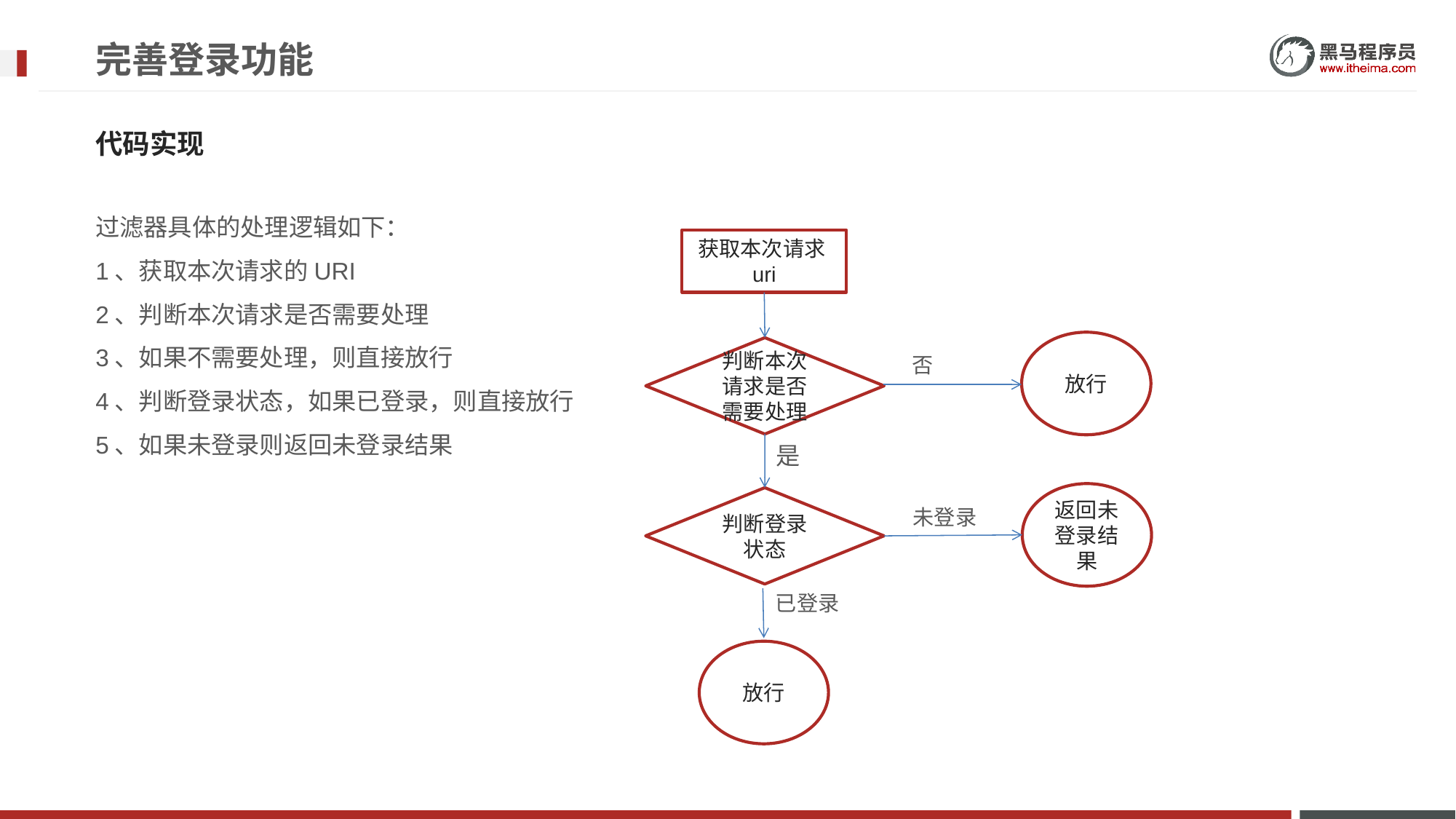

# 完善登录功能
代码实现
过滤器具体的处理逻辑如下：
1、获取本次请求的URI
2、判断本次请求是否需要处理
3、如果不需要处理，则直接放行
4、判断登录状态，如果已登录，则直接放行
5、如果未登录则返回未登录结果

获取本次请求uri
放行
判断本次请求是否需要处理
否
是
返回未登录结果
判断登录状态
未登录
已登录
放行